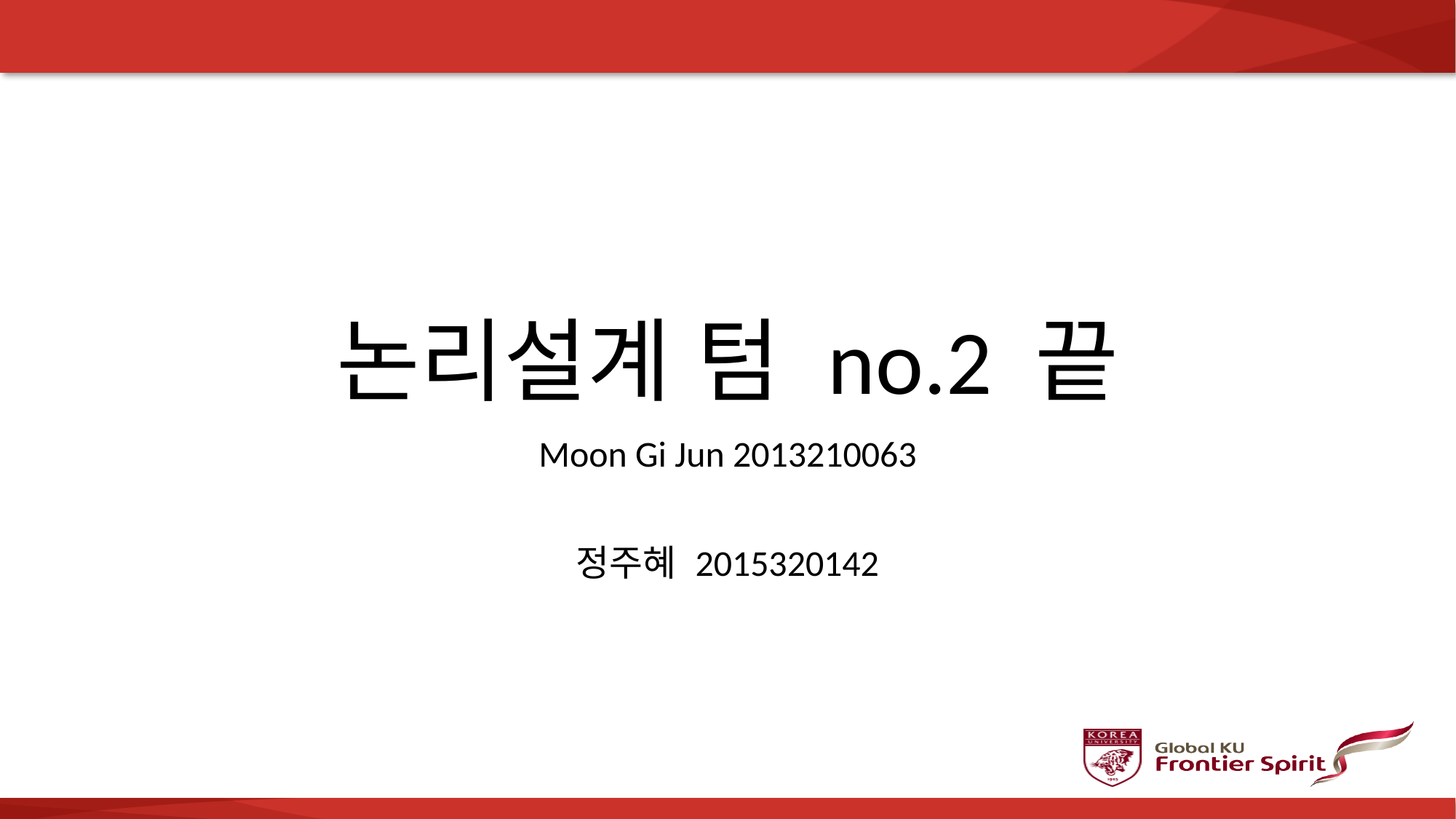

# 논리설계 텀 no.2 끝
Moon Gi Jun 2013210063

정주혜 2015320142